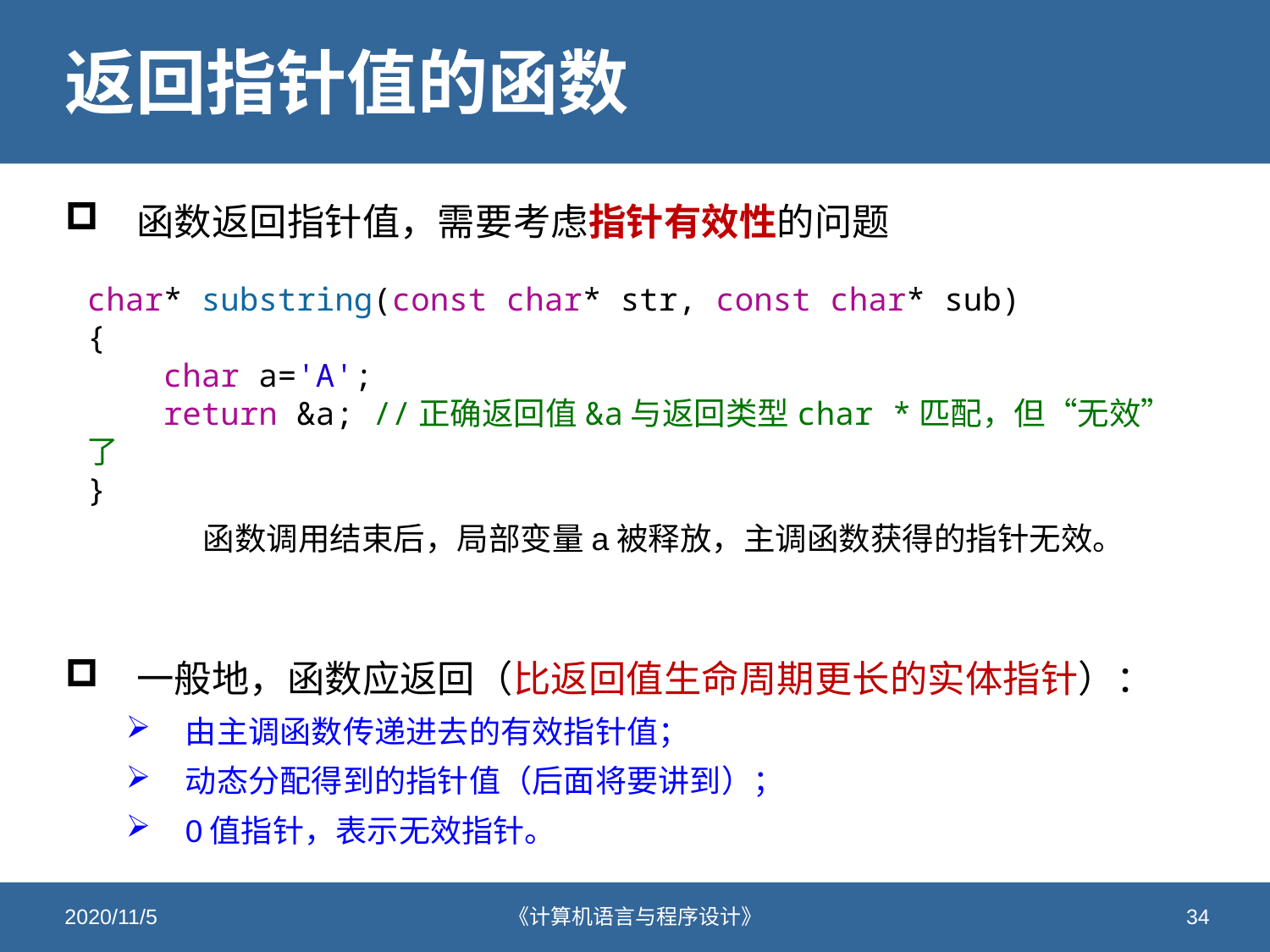

# 返回指针值的函数
函数返回指针值，需要考虑指针有效性的问题

一般地，函数应返回（比返回值生命周期更长的实体指针）：
由主调函数传递进去的有效指针值；
动态分配得到的指针值（后面将要讲到）；
0值指针，表示无效指针。
char* substring(const char* str, const char* sub)
{
    char a='A';
    return &a; //正确返回值&a与返回类型char *匹配，但“无效”了
}
函数调用结束后，局部变量a被释放，主调函数获得的指针无效。
2020/11/5
《计算机语言与程序设计》
34